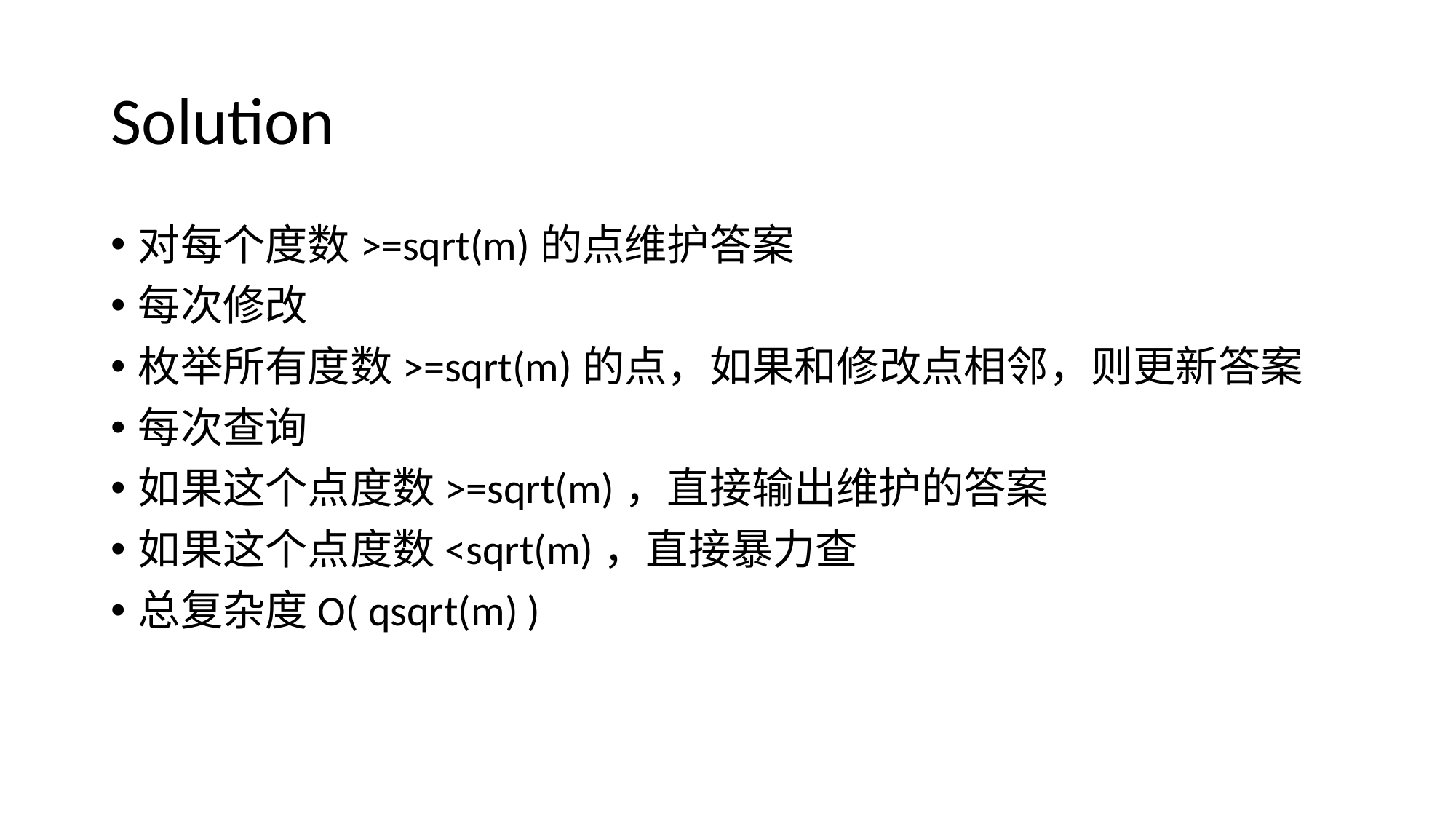

# Solution
对每个度数>=sqrt(m)的点维护答案
每次修改
枚举所有度数>=sqrt(m)的点，如果和修改点相邻，则更新答案
每次查询
如果这个点度数>=sqrt(m)，直接输出维护的答案
如果这个点度数<sqrt(m)，直接暴力查
总复杂度O( qsqrt(m) )